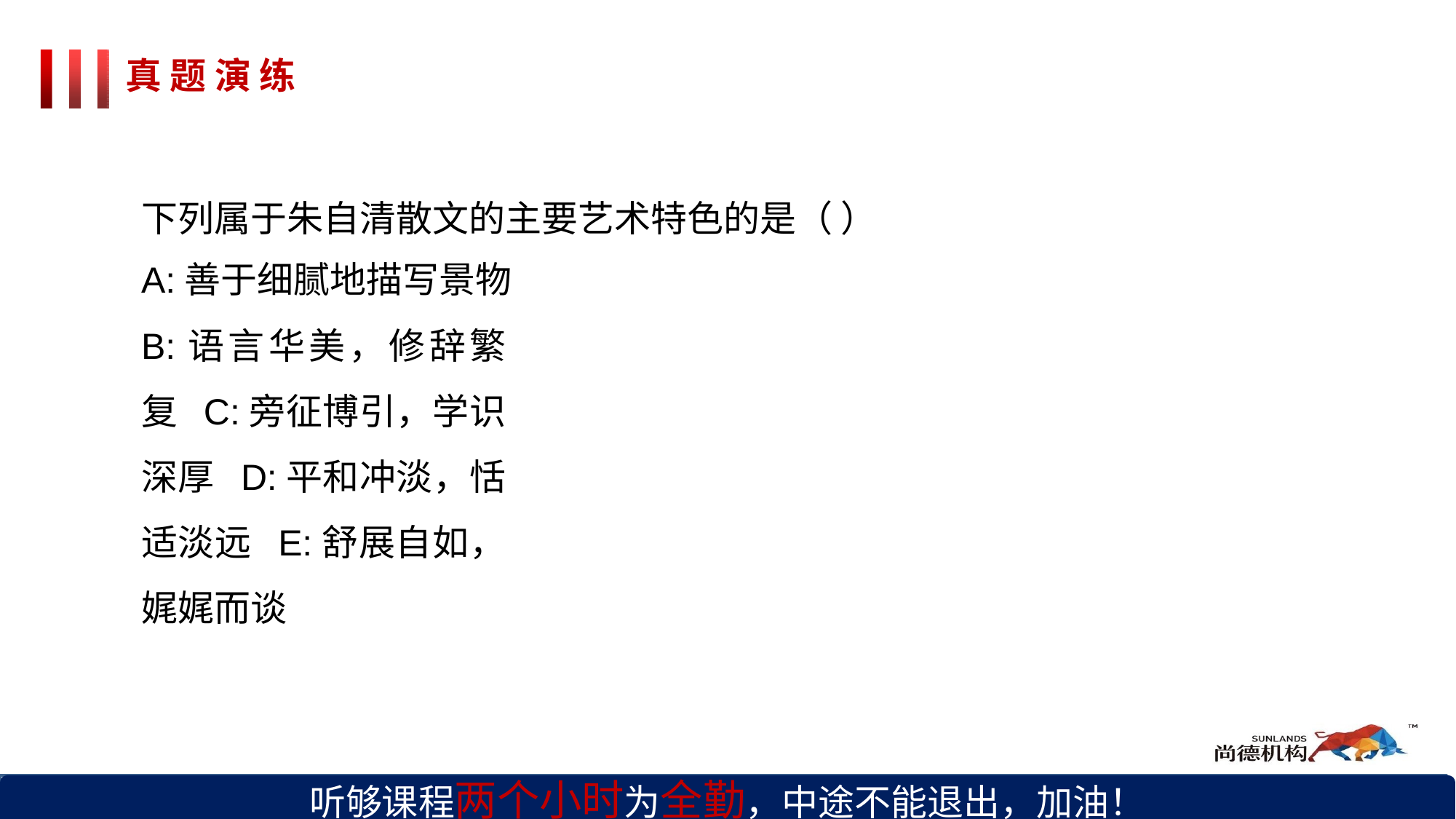

# 真 题 演 练
下列属于朱自清散文的主要艺术特色的是（ ）
A:善于细腻地描写景物
B:语言华美，修辞繁复  C:旁征博引，学识深厚  D:平和冲淡，恬适淡远  E:舒展自如，娓娓而谈

听够课程两个小时为全勤，中途不能退出，加油！
67